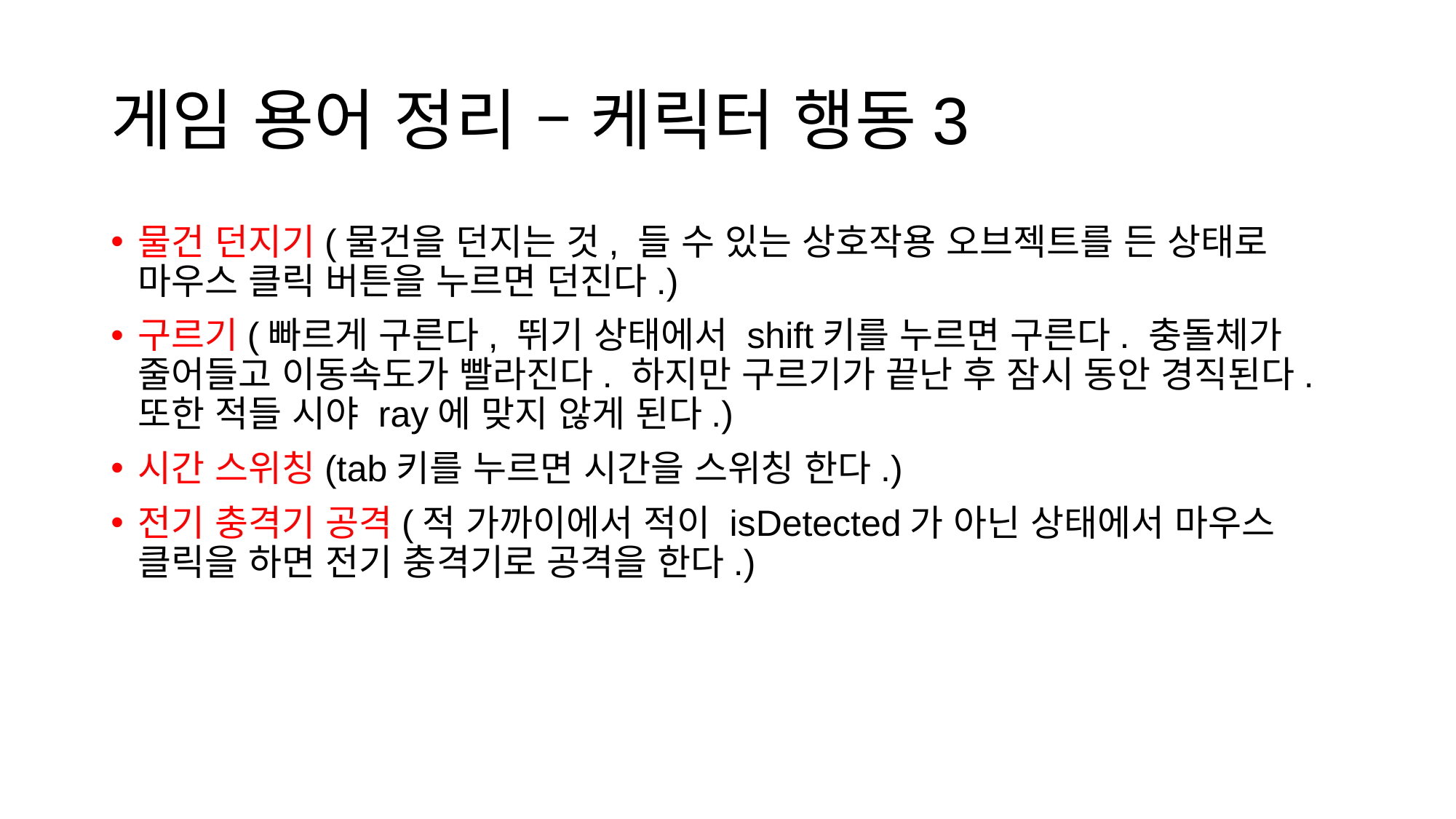

# 게임 용어 정리 – 케릭터 행동3
물건 던지기(물건을 던지는 것, 들 수 있는 상호작용 오브젝트를 든 상태로 마우스 클릭 버튼을 누르면 던진다.)
구르기(빠르게 구른다, 뛰기 상태에서 shift키를 누르면 구른다. 충돌체가 줄어들고 이동속도가 빨라진다. 하지만 구르기가 끝난 후 잠시 동안 경직된다. 또한 적들 시야 ray에 맞지 않게 된다.)
시간 스위칭(tab키를 누르면 시간을 스위칭 한다.)
전기 충격기 공격(적 가까이에서 적이 isDetected가 아닌 상태에서 마우스 클릭을 하면 전기 충격기로 공격을 한다.)